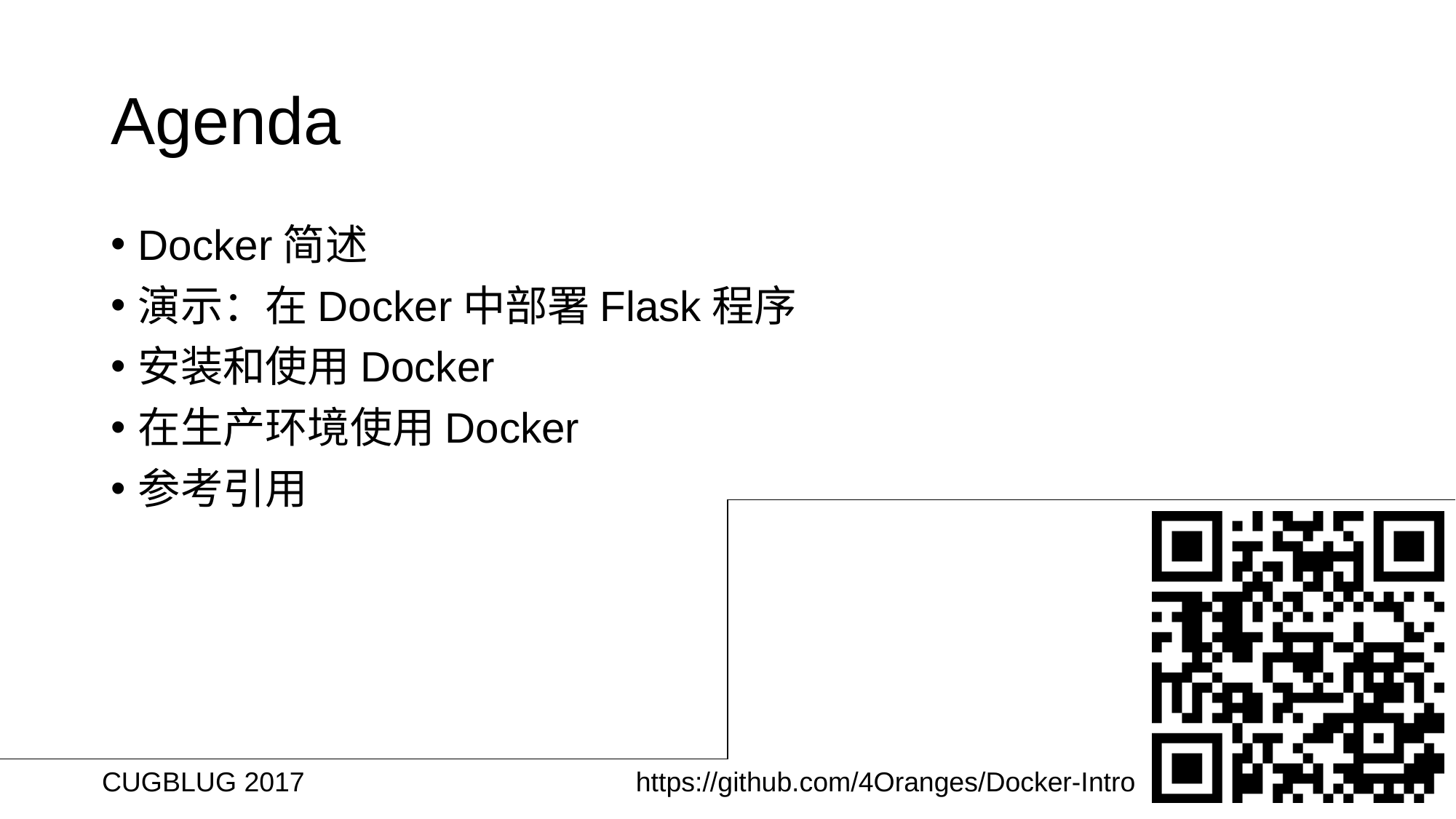

# Agenda
Docker简述
演示：在Docker中部署Flask程序
安装和使用Docker
在生产环境使用Docker
参考引用